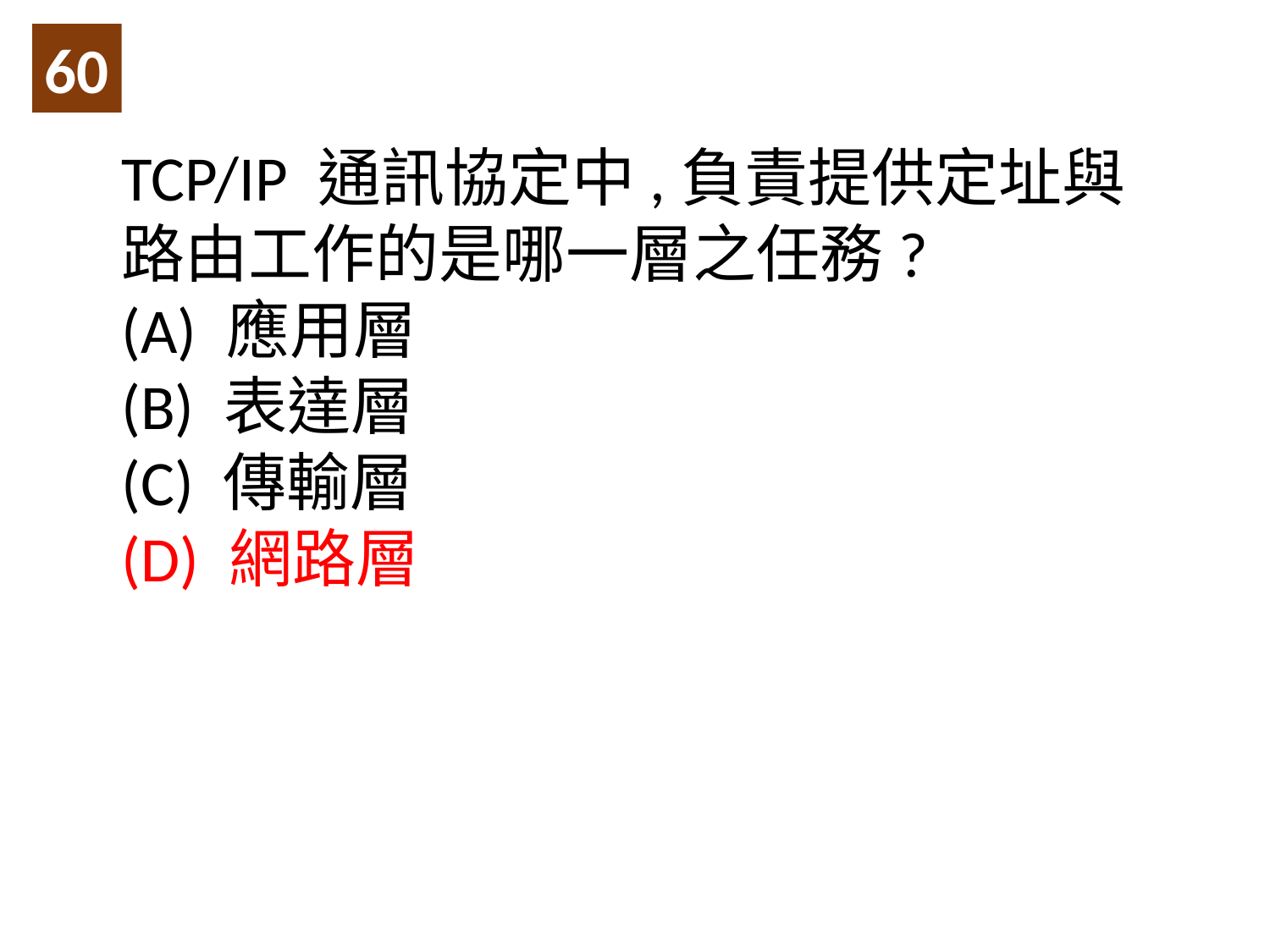

60
TCP/IP 通訊協定中,負責提供定址與路由工作的是哪一層之任務?
(A) 應用層
(B) 表達層
(C) 傳輸層
(D) 網路層